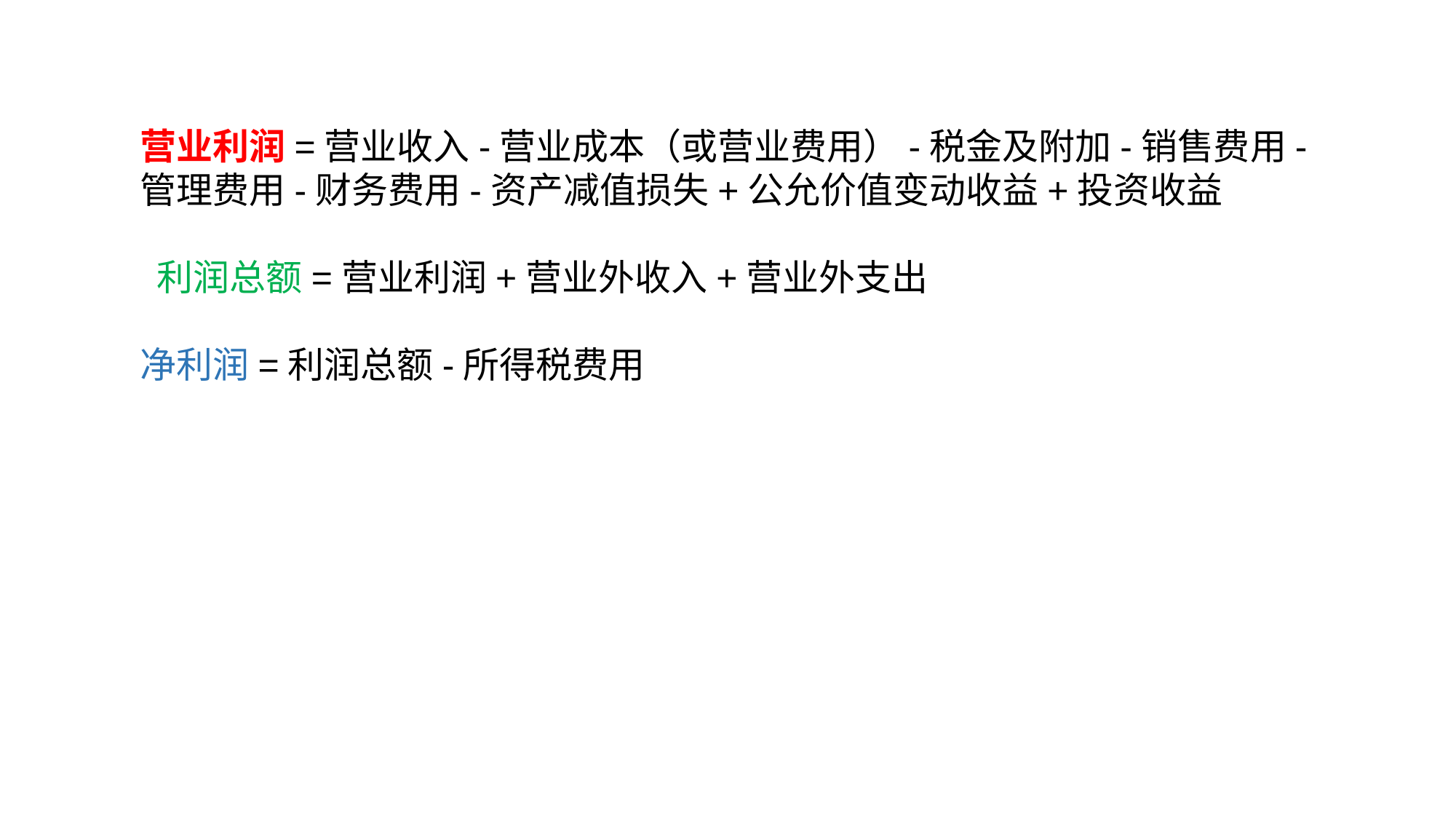

营业利润=营业收入-营业成本（或营业费用）-税金及附加-销售费用-管理费用-财务费用-资产减值损失+公允价值变动收益+投资收益

 利润总额=营业利润+营业外收入+营业外支出

净利润=利润总额-所得税费用